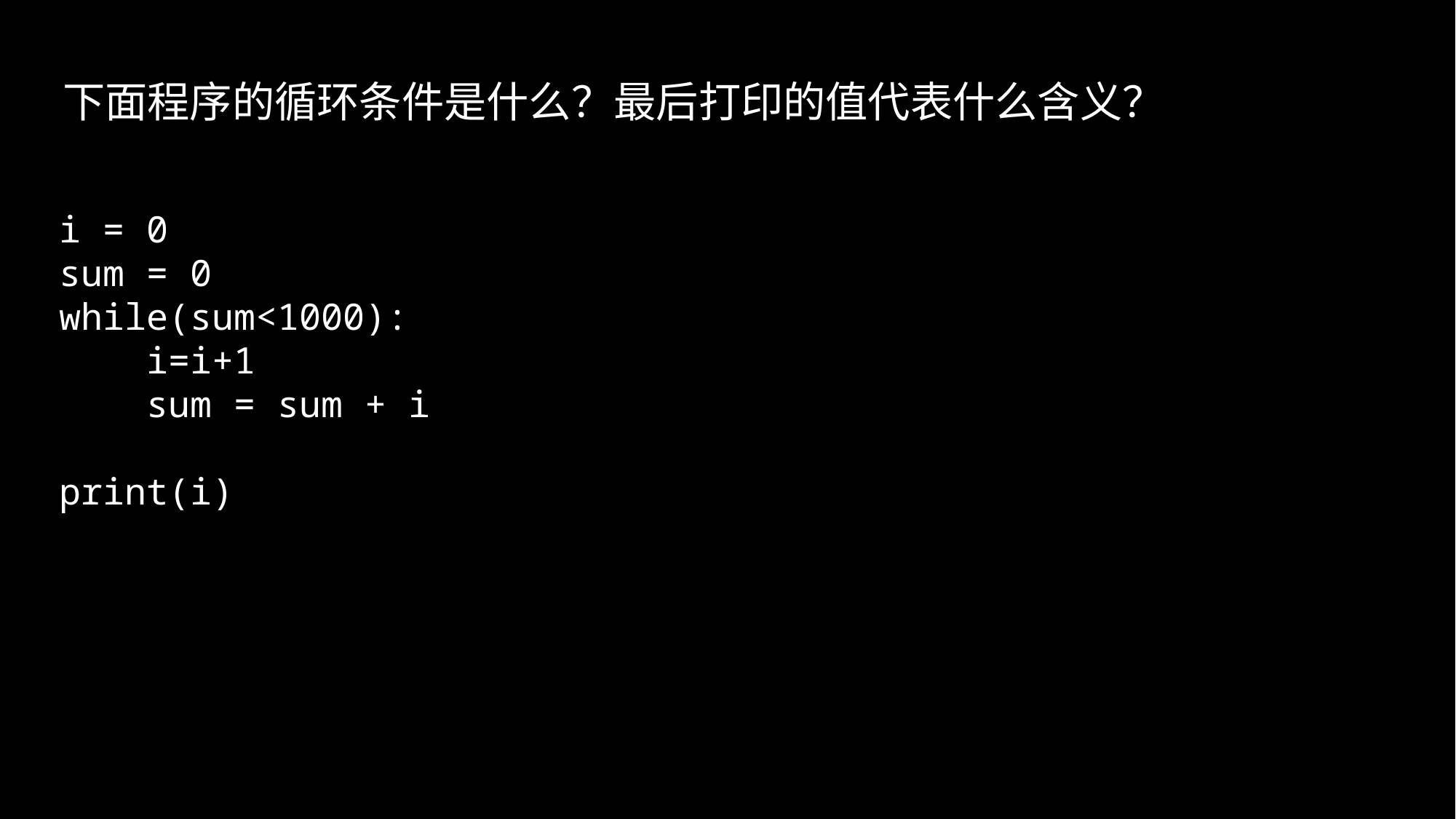

下面程序的循环条件是什么？最后打印的值代表什么含义？
i = 0
sum = 0
while(sum<1000):
    i=i+1
    sum = sum + i

print(i)